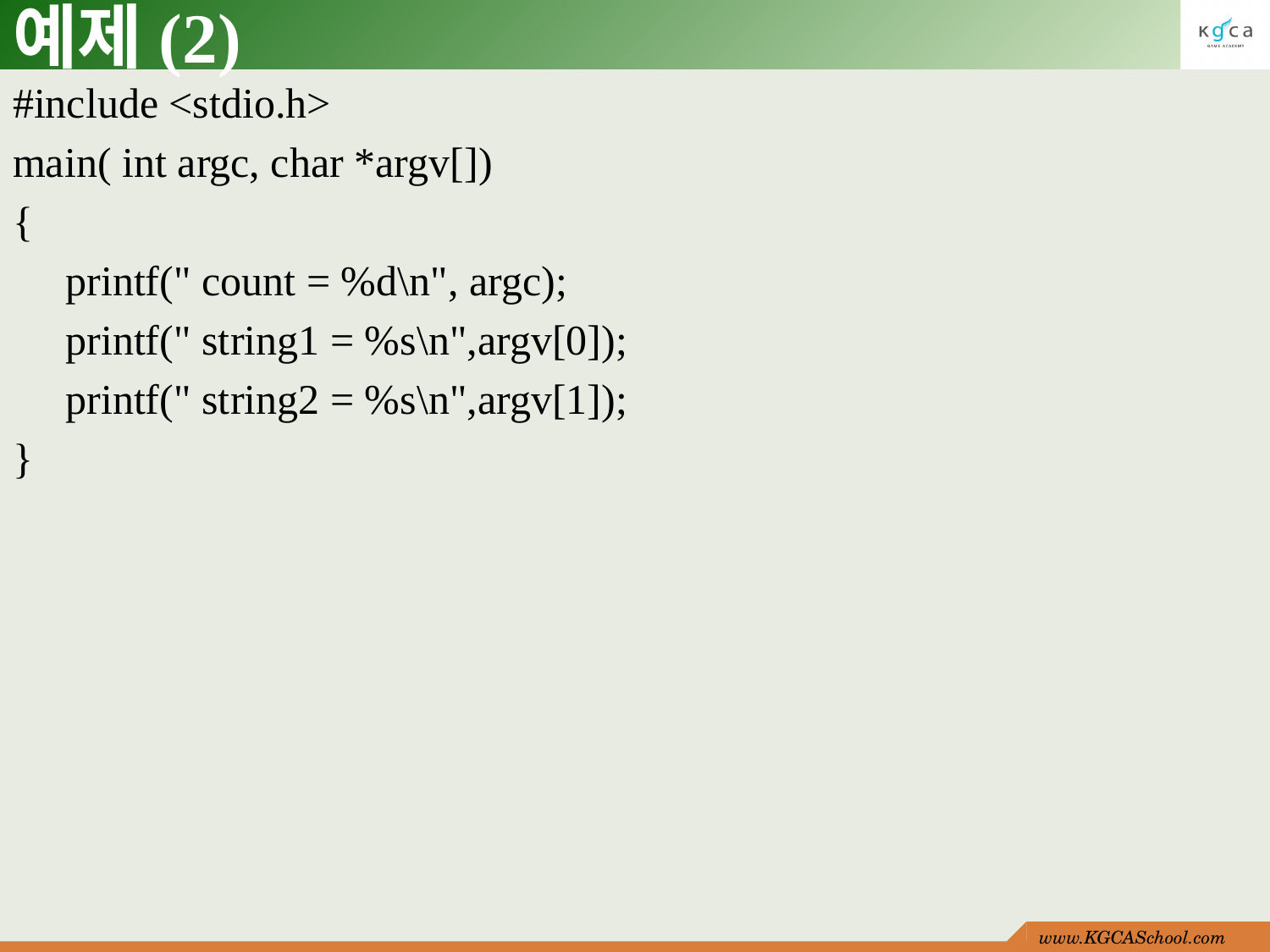

# 예제(2)
#include <stdio.h>
main( int argc, char *argv[])
{
     printf(" count = %d\n", argc);
     printf(" string1 = %s\n",argv[0]);
     printf(" string2 = %s\n",argv[1]);
}